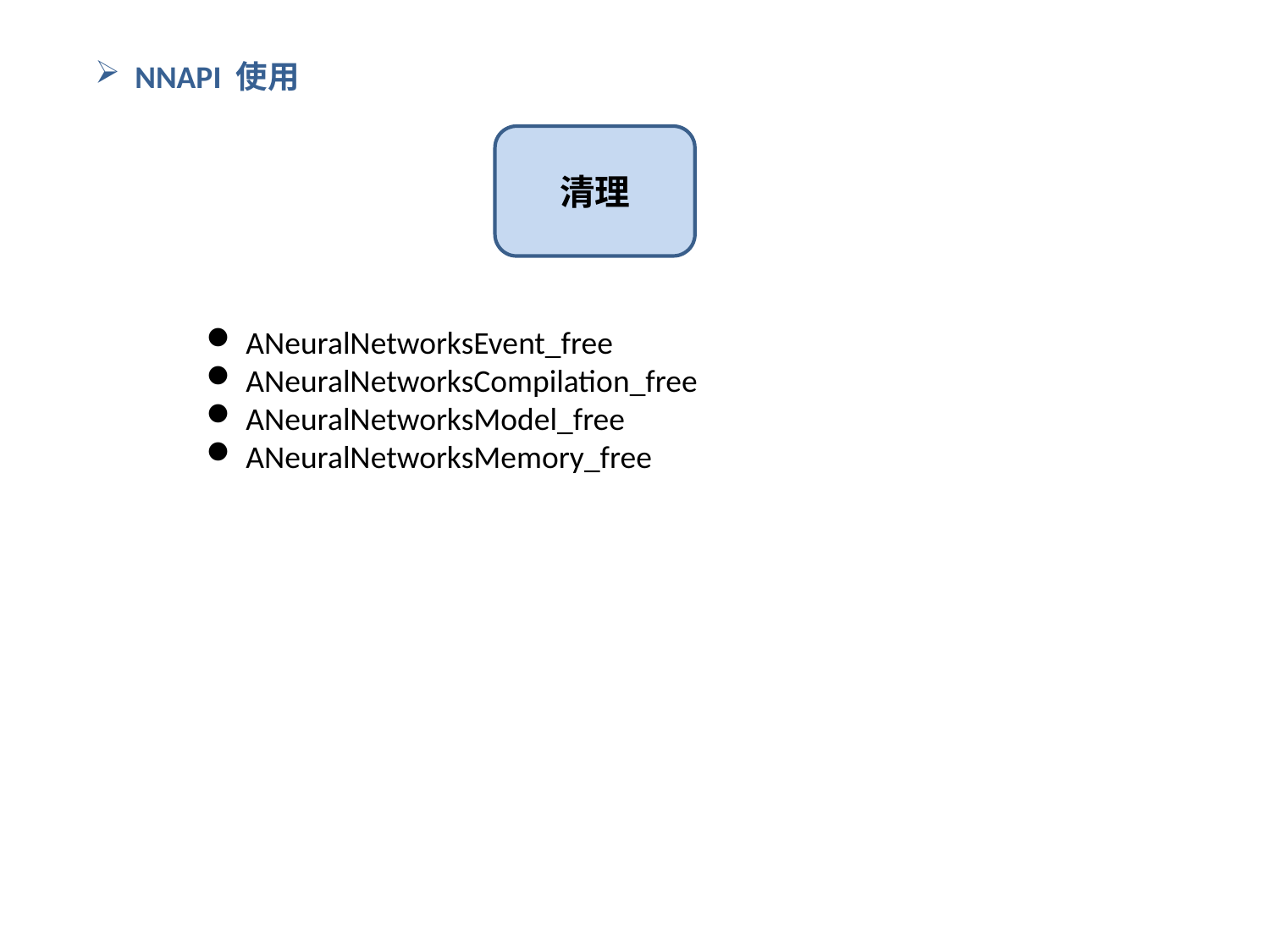

NNAPI 使用
清理
ANeuralNetworksEvent_free
ANeuralNetworksCompilation_free
ANeuralNetworksModel_free
ANeuralNetworksMemory_free